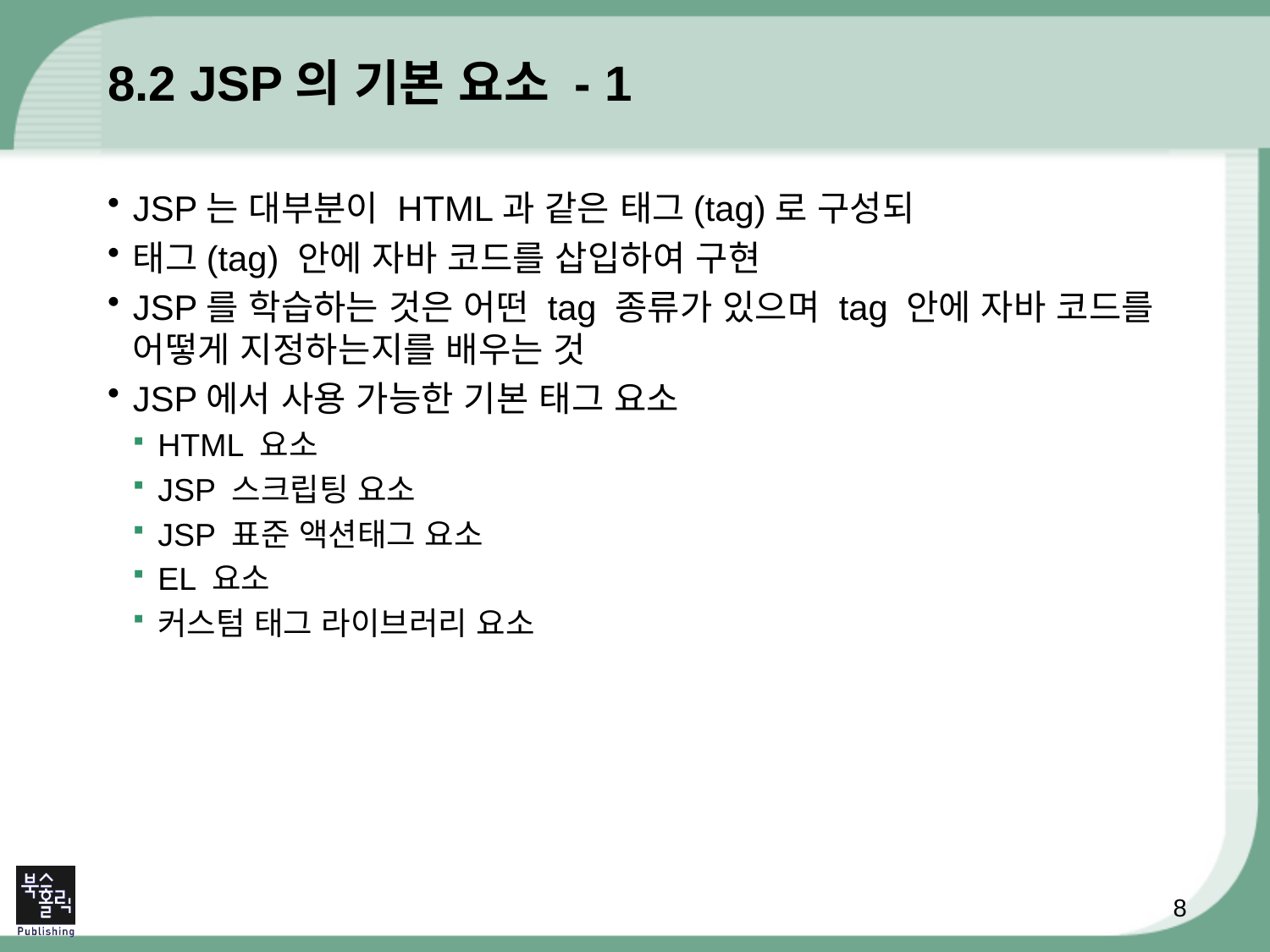

# 8.2 JSP의 기본 요소 - 1
JSP는 대부분이 HTML과 같은 태그(tag)로 구성되
태그(tag) 안에 자바 코드를 삽입하여 구현
JSP를 학습하는 것은 어떤 tag 종류가 있으며 tag 안에 자바 코드를 어떻게 지정하는지를 배우는 것
JSP에서 사용 가능한 기본 태그 요소
HTML 요소
JSP 스크립팅 요소
JSP 표준 액션태그 요소
EL 요소
커스텀 태그 라이브러리 요소
8